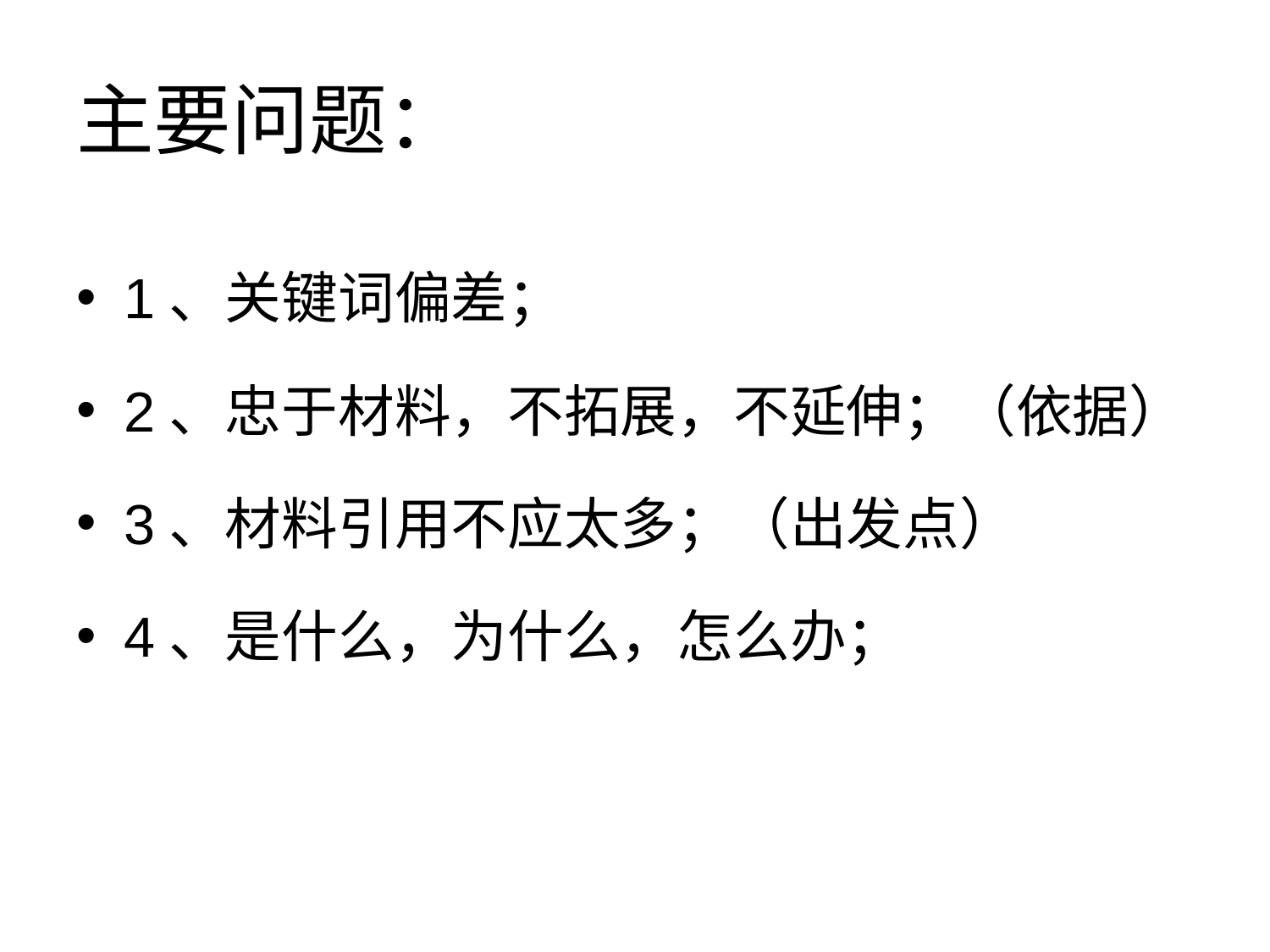

# 主要问题：
1、关键词偏差；
2、忠于材料，不拓展，不延伸；（依据）
3、材料引用不应太多；（出发点）
4、是什么，为什么，怎么办；